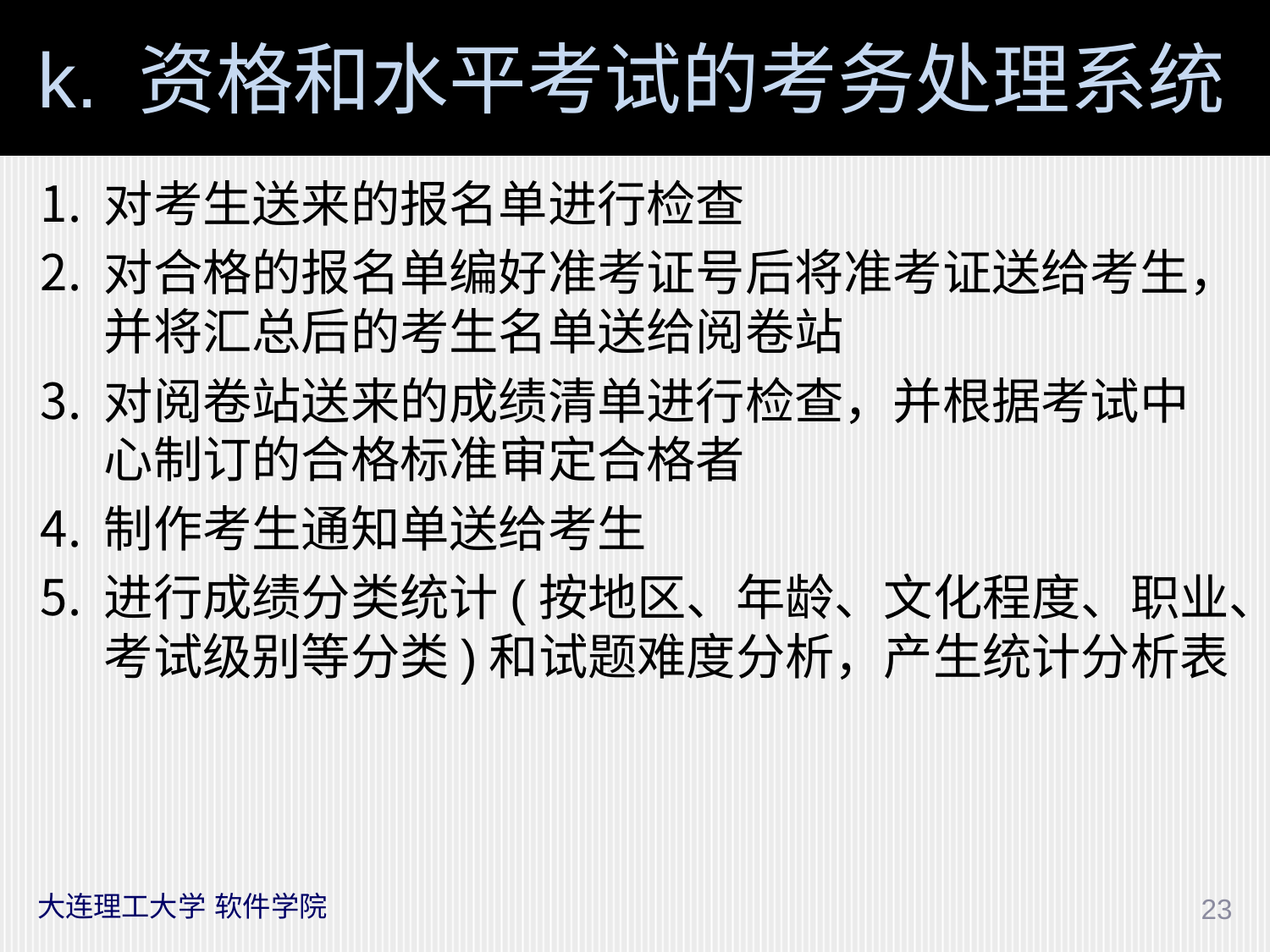

# k. 资格和水平考试的考务处理系统
对考生送来的报名单进行检查
对合格的报名单编好准考证号后将准考证送给考生，并将汇总后的考生名单送给阅卷站
对阅卷站送来的成绩清单进行检查，并根据考试中心制订的合格标准审定合格者
制作考生通知单送给考生
进行成绩分类统计(按地区、年龄、文化程度、职业、考试级别等分类)和试题难度分析，产生统计分析表
大连理工大学 软件学院
23